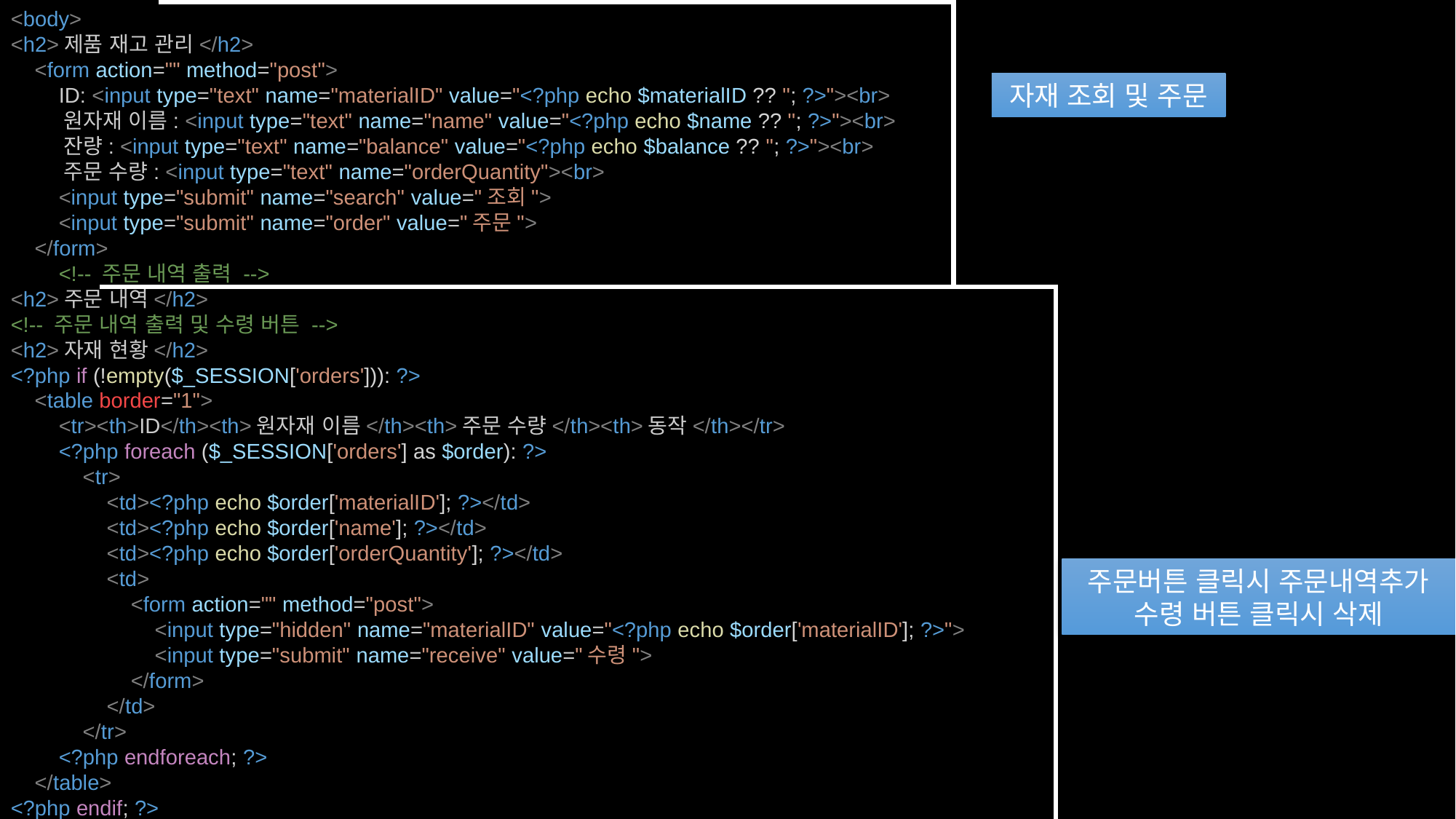

<body>
<h2>제품 재고 관리</h2>
    <form action="" method="post">
        ID: <input type="text" name="materialID" value="<?php echo $materialID ?? ''; ?>"><br>
        원자재 이름: <input type="text" name="name" value="<?php echo $name ?? ''; ?>"><br>
        잔량: <input type="text" name="balance" value="<?php echo $balance ?? ''; ?>"><br>
        주문 수량: <input type="text" name="orderQuantity"><br>
        <input type="submit" name="search" value="조회">
        <input type="submit" name="order" value="주문">
    </form>
        <!-- 주문 내역 출력 -->
<h2>주문 내역</h2>
<!-- 주문 내역 출력 및 수령 버튼 -->
<h2>자재 현황</h2>
<?php if (!empty($_SESSION['orders'])): ?>
    <table border="1">
        <tr><th>ID</th><th>원자재 이름</th><th>주문 수량</th><th>동작</th></tr>
        <?php foreach ($_SESSION['orders'] as $order): ?>
            <tr>
                <td><?php echo $order['materialID']; ?></td>
                <td><?php echo $order['name']; ?></td>
                <td><?php echo $order['orderQuantity']; ?></td>
                <td>
                    <form action="" method="post">
                        <input type="hidden" name="materialID" value="<?php echo $order['materialID']; ?>">
                        <input type="submit" name="receive" value="수령">
                    </form>
                </td>
            </tr>
        <?php endforeach; ?>
    </table>
<?php endif; ?>

자재 조회 및 주문

주문버튼 클릭시 주문내역추가
수령 버튼 클릭시 삭제